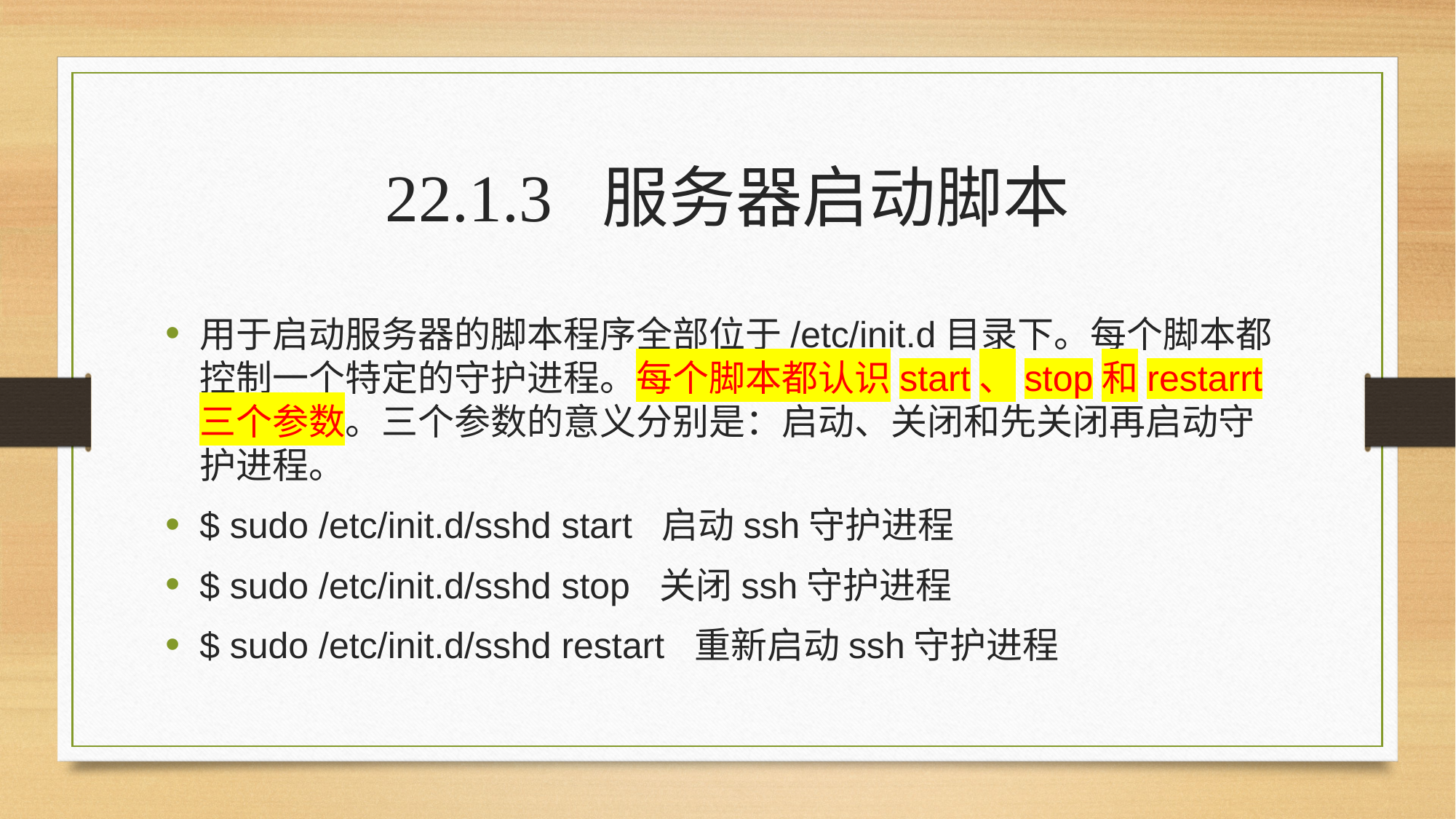

# 22.1.3  服务器启动脚本
用于启动服务器的脚本程序全部位于/etc/init.d目录下。每个脚本都控制一个特定的守护进程。每个脚本都认识start、stop和restarrt三个参数。三个参数的意义分别是：启动、关闭和先关闭再启动守护进程。
$ sudo /etc/init.d/sshd start  启动ssh守护进程
$ sudo /etc/init.d/sshd stop  关闭ssh守护进程
$ sudo /etc/init.d/sshd restart  重新启动ssh守护进程